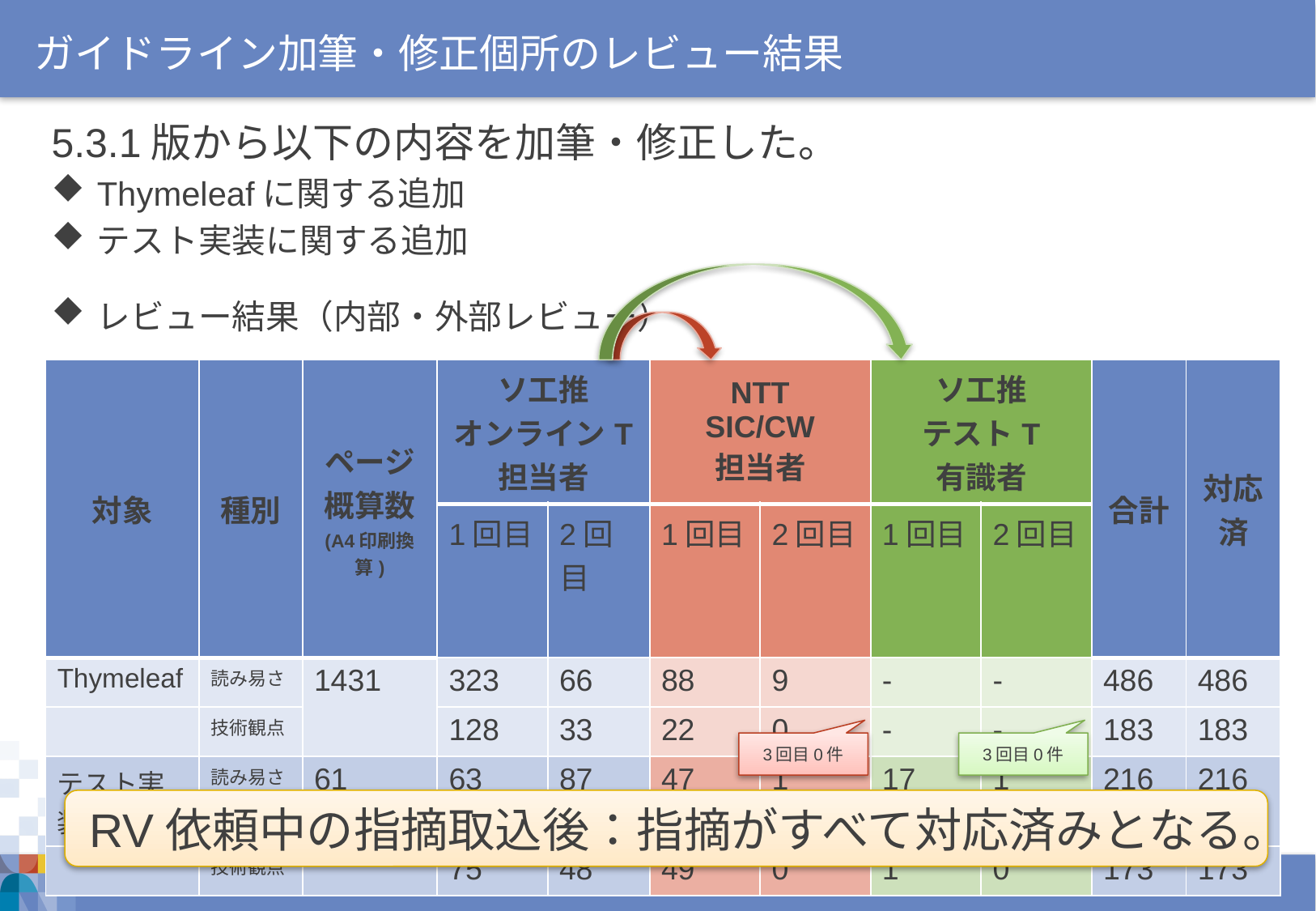

ガイドライン加筆・修正個所のレビュー結果
5.3.1版から以下の内容を加筆・修正した。
Thymeleafに関する追加
テスト実装に関する追加

レビュー結果（内部・外部レビュー）

| 対象 | 種別 | ページ 概算数 (A4印刷換算) | ソ工推 オンラインT 担当者 |  | NTT SIC/CW 担当者 |  | ソ工推 テストT 有識者 |  | 合計 | 対応 済 |
| --- | --- | --- | --- | --- | --- | --- | --- | --- | --- | --- |
|  |  |  | 1回目 | 2回目 | 1回目 | 2回目 | 1回目 | 2回目 |  |  |
| Thymeleaf | 読み易さ | 1431 | 323 | 66 | 88 | 9 | - | - | 486 | 486 |
|  | 技術観点 |  | 128 | 33 | 22 | 0 | - | - | 183 | 183 |
| テスト実装 | 読み易さ | 61 | 63 | 87 | 47 | 1 | 17 | 1 | 216 | 216 |
|  | 技術観点 |  | 75 | 48 | 49 | 0 | 1 | 0 | 173 | 173 |
3回目0件
3回目0件
RV依頼中の指摘取込後：指摘がすべて対応済みとなる。